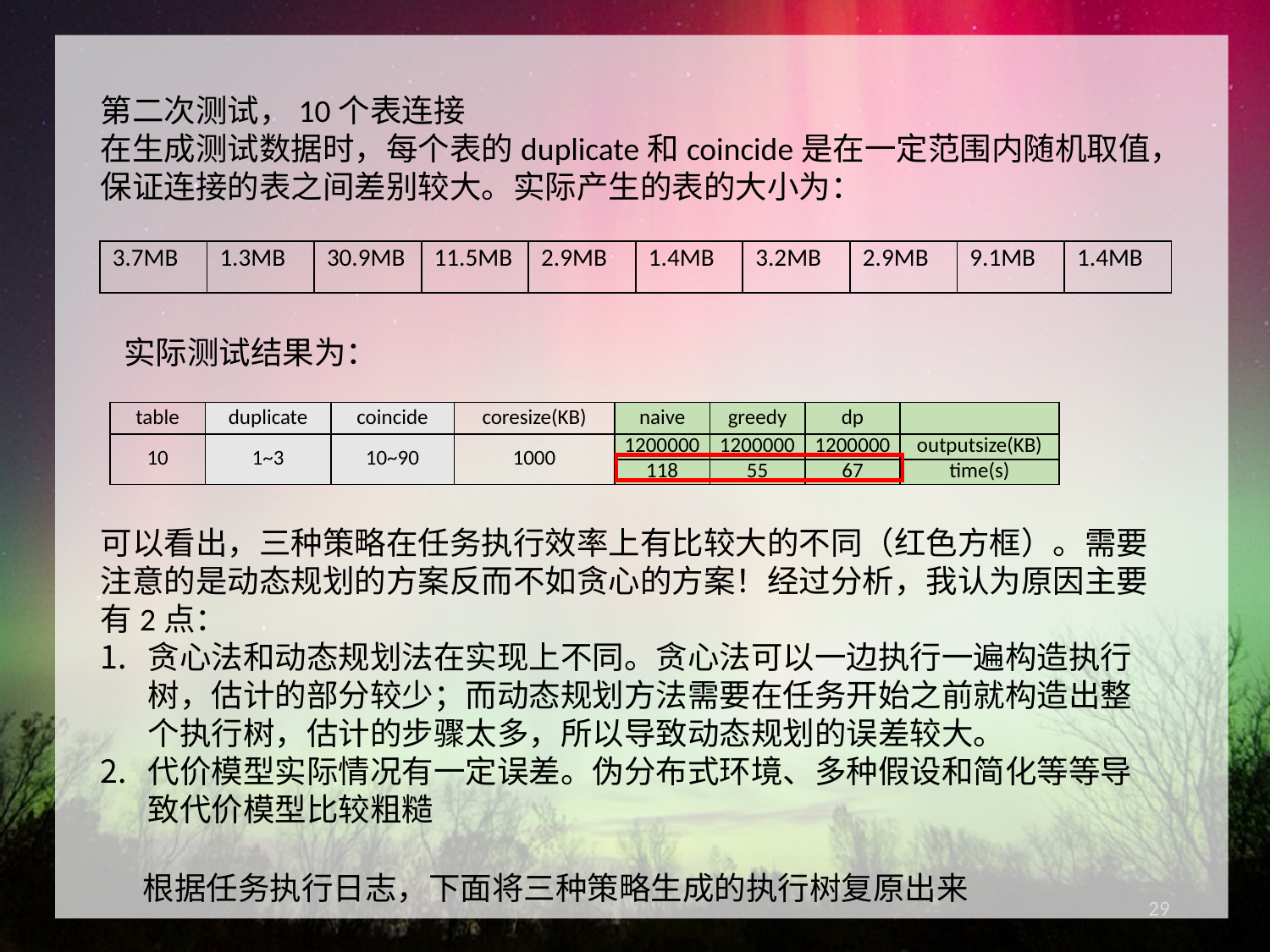

第二次测试，10个表连接
在生成测试数据时，每个表的duplicate和coincide是在一定范围内随机取值，保证连接的表之间差别较大。实际产生的表的大小为：
| 3.7MB | 1.3MB | 30.9MB | 11.5MB | 2.9MB | 1.4MB | 3.2MB | 2.9MB | 9.1MB | 1.4MB |
| --- | --- | --- | --- | --- | --- | --- | --- | --- | --- |
实际测试结果为：
| table | duplicate | coincide | coresize(KB) | naive | greedy | dp |  |
| --- | --- | --- | --- | --- | --- | --- | --- |
| 10 | 1~3 | 10~90 | 1000 | 1200000 | 1200000 | 1200000 | outputsize(KB) |
|  |  |  |  | 118 | 55 | 67 | time(s) |

可以看出，三种策略在任务执行效率上有比较大的不同（红色方框）。需要注意的是动态规划的方案反而不如贪心的方案！经过分析，我认为原因主要有2点：
贪心法和动态规划法在实现上不同。贪心法可以一边执行一遍构造执行树，估计的部分较少；而动态规划方法需要在任务开始之前就构造出整个执行树，估计的步骤太多，所以导致动态规划的误差较大。
代价模型实际情况有一定误差。伪分布式环境、多种假设和简化等等导致代价模型比较粗糙
根据任务执行日志，下面将三种策略生成的执行树复原出来
29